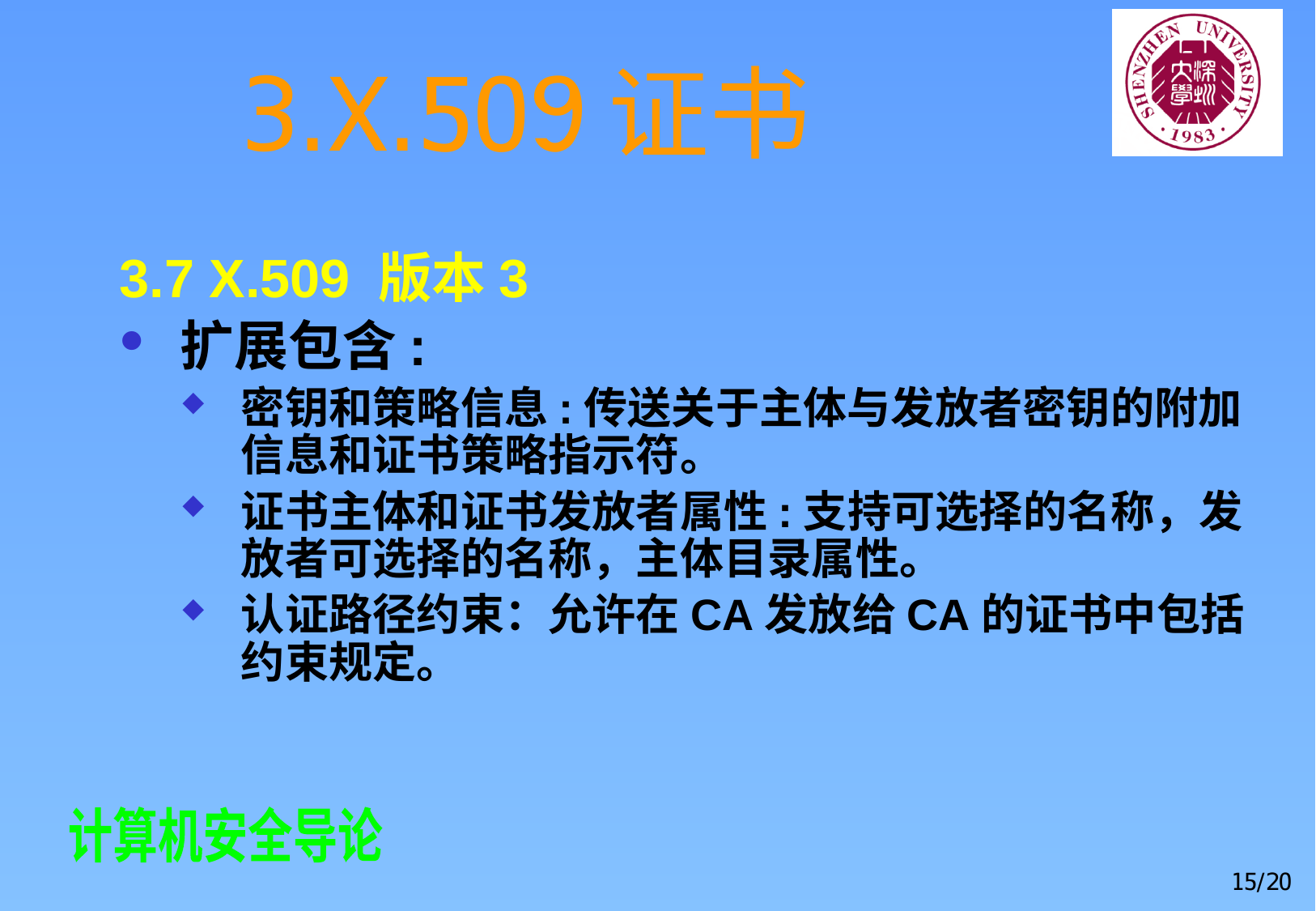

# 3.X.509证书
3.7 X.509 版本3
扩展包含:
密钥和策略信息:传送关于主体与发放者密钥的附加信息和证书策略指示符。
证书主体和证书发放者属性:支持可选择的名称，发放者可选择的名称，主体目录属性。
认证路径约束：允许在CA发放给CA的证书中包括约束规定。

15/20